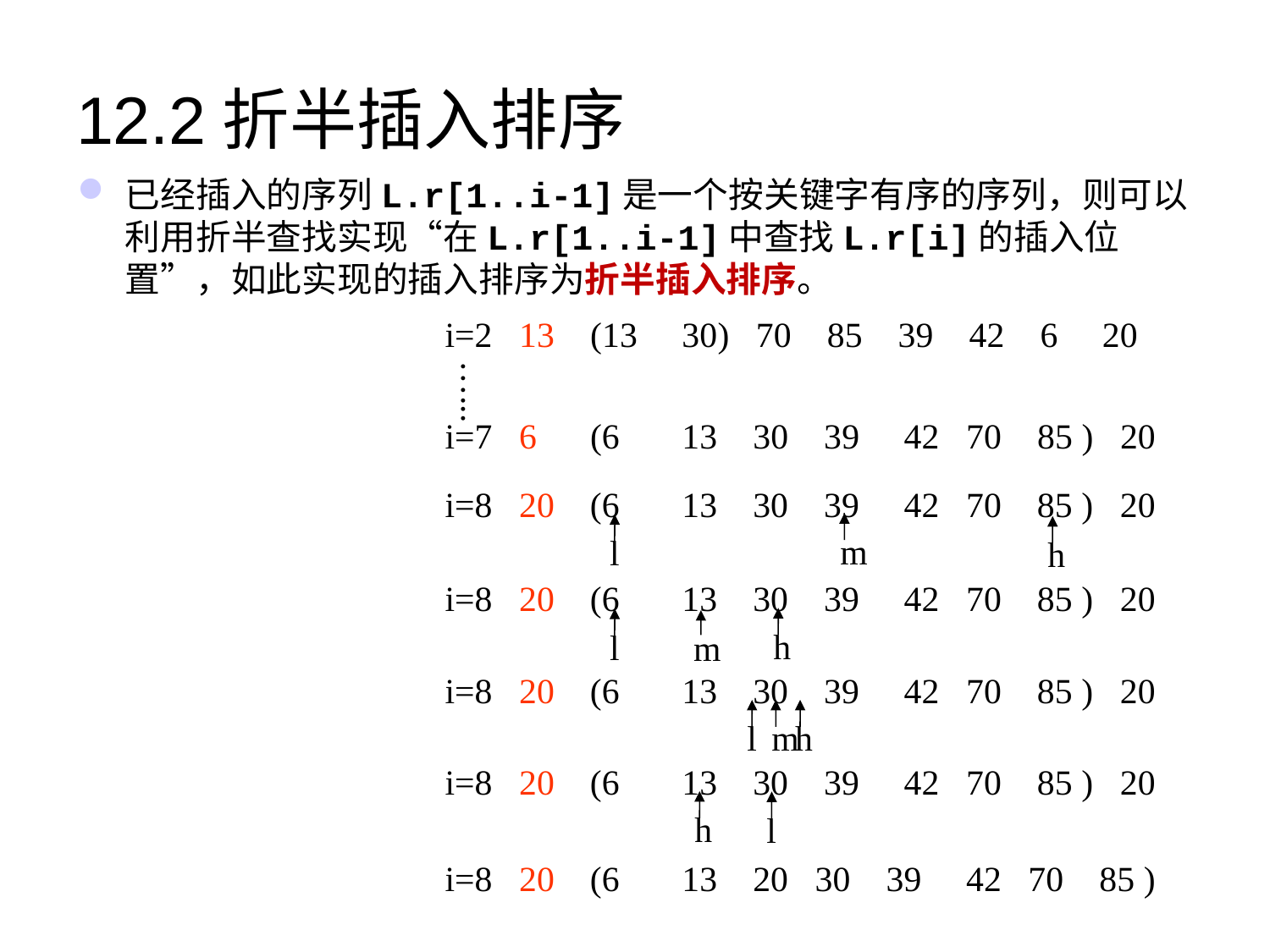

# 12.2折半插入排序
已经插入的序列L.r[1..i-1]是一个按关键字有序的序列，则可以利用折半查找实现“在L.r[1..i-1]中查找L.r[i]的插入位置”，如此实现的插入排序为折半插入排序。

i=2   13    (13     30)   70    85    39    42    6     20
…...
i=7   6      (6       13    30    39     42   70    85 )   20
i=8   20    (6       13    30    39     42   70    85 )   20

m

l

h
i=8   20    (6       13    30    39     42   70    85 )   20

h

l

m
i=8   20    (6       13    30    39     42   70    85 )   20

l

m

h
i=8   20    (6       13    30    39     42   70    85 )   20

h

l
i=8   20    (6       13    20   30    39     42   70    85 )

10